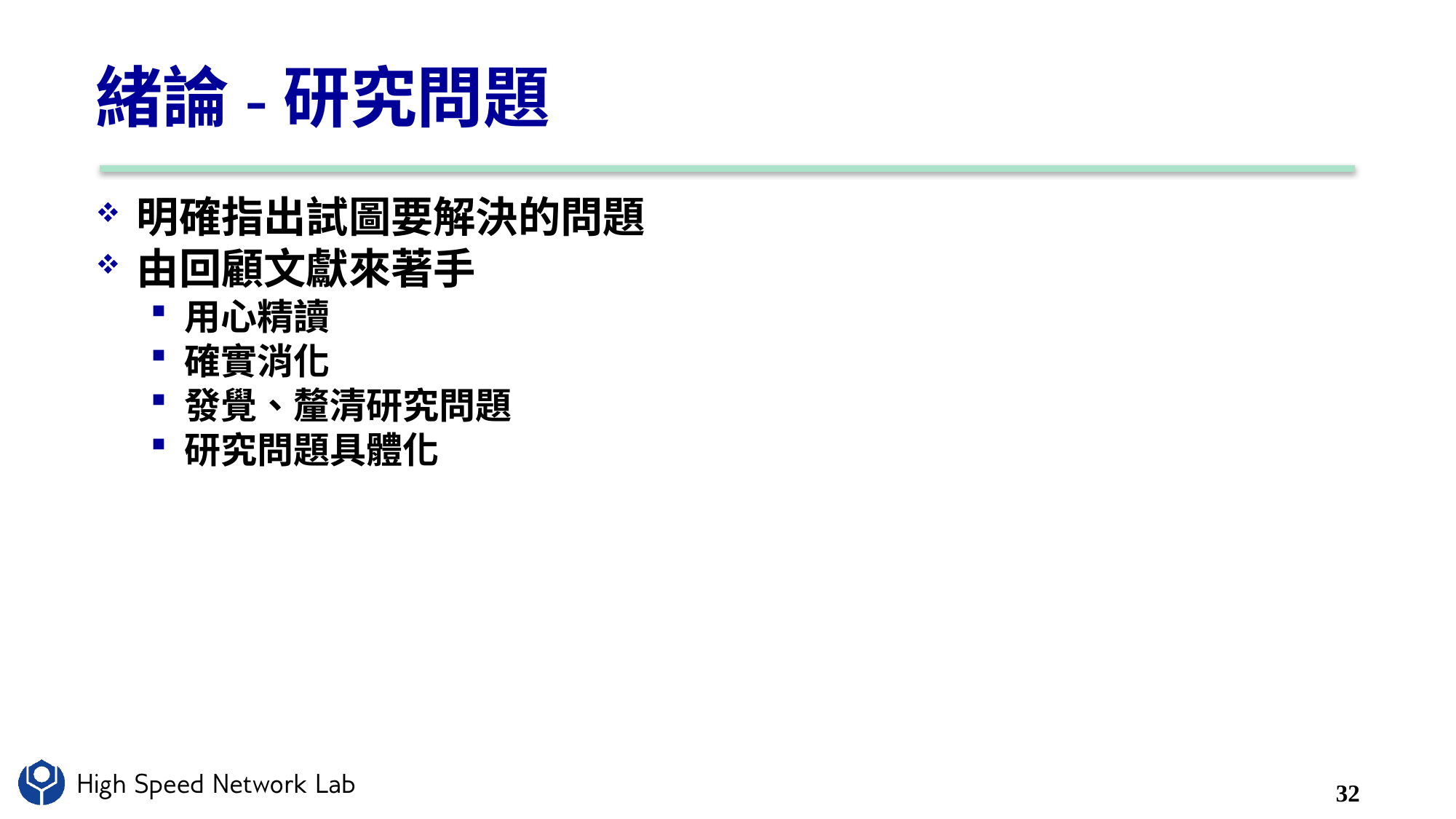

# 緒論-研究問題
明確指出試圖要解決的問題
由回顧文獻來著手
用心精讀
確實消化
發覺、釐清研究問題
研究問題具體化
32